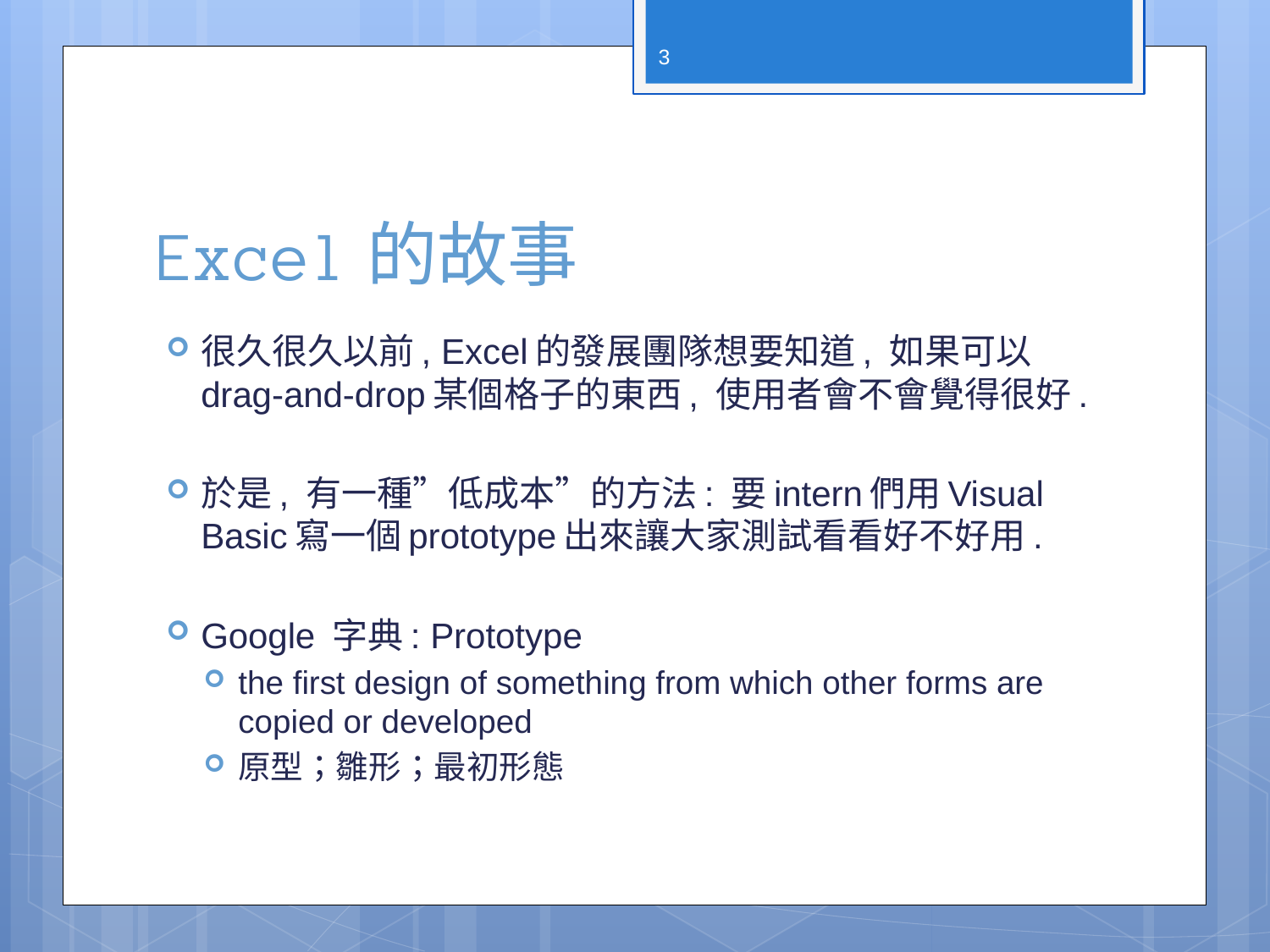

3
# Excel的故事
很久很久以前, Excel的發展團隊想要知道, 如果可以drag-and-drop某個格子的東西, 使用者會不會覺得很好.

於是, 有一種”低成本”的方法: 要intern們用Visual Basic寫一個prototype出來讓大家測試看看好不好用.

Google 字典: Prototype
the first design of something from which other forms are copied or developed
原型；雛形；最初形態